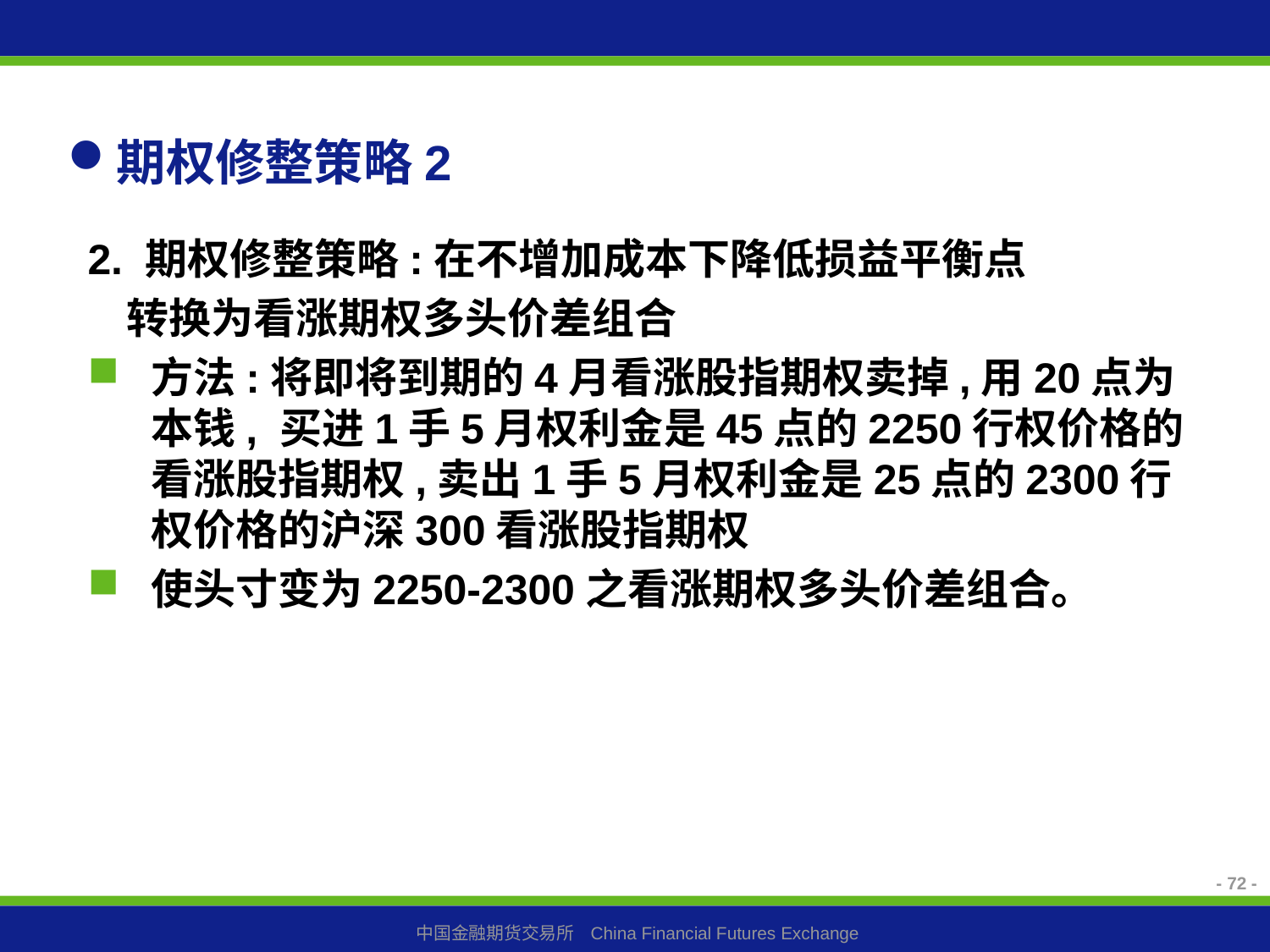

# 期权修整策略2
2. 期权修整策略:在不增加成本下降低损益平衡点
   转换为看涨期权多头价差组合
方法:将即将到期的4月看涨股指期权卖掉,用20点为本钱, 买进1手5月权利金是45点的2250行权价格的看涨股指期权,卖出1手5月权利金是25点的2300行权价格的沪深300看涨股指期权
使头寸变为2250-2300之看涨期权多头价差组合。
- 72 -